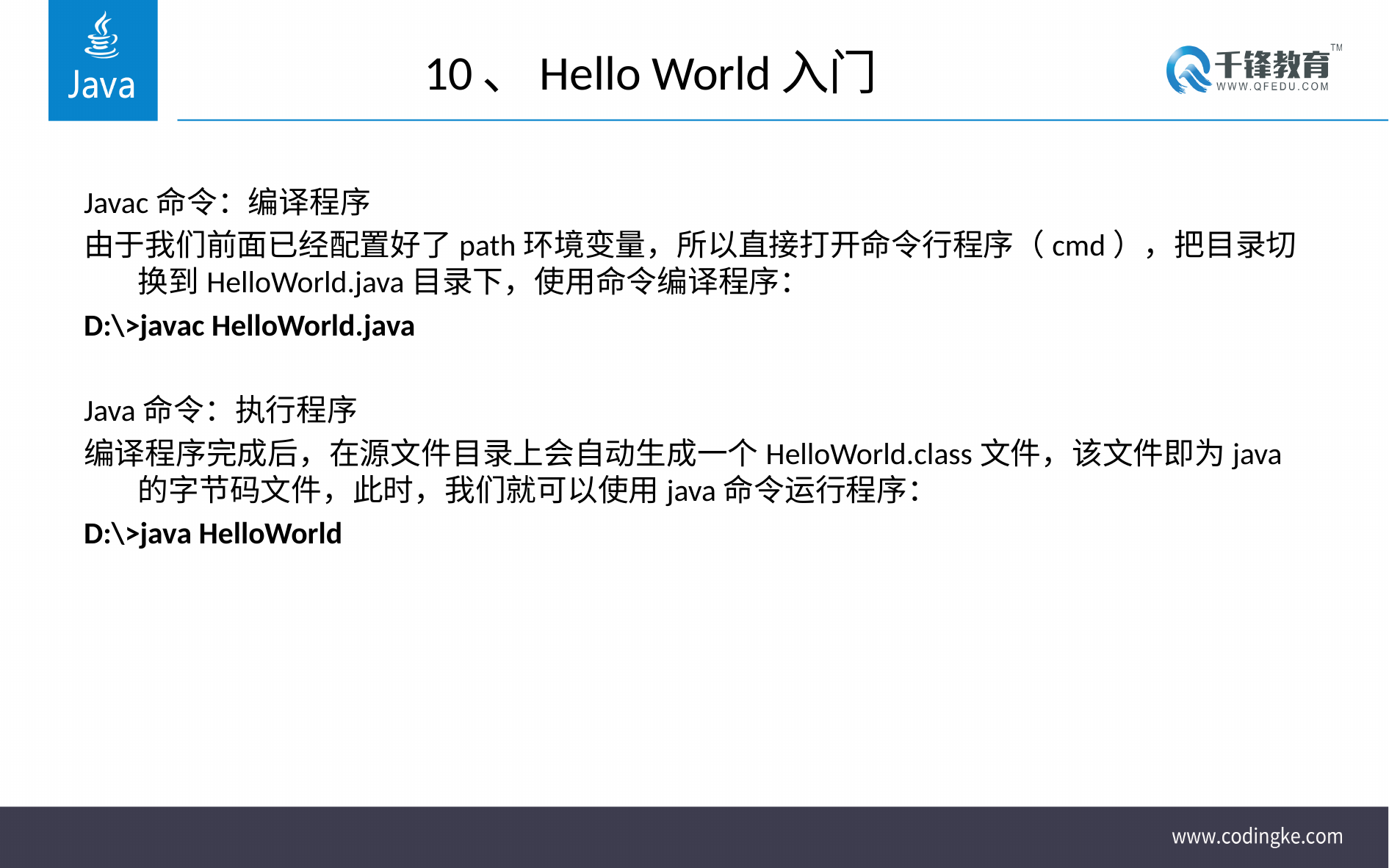

# 10、Hello World入门
Javac命令：编译程序
由于我们前面已经配置好了path环境变量，所以直接打开命令行程序（cmd），把目录切换到HelloWorld.java目录下，使用命令编译程序：
D:\>javac HelloWorld.java

Java命令：执行程序
编译程序完成后，在源文件目录上会自动生成一个HelloWorld.class文件，该文件即为java的字节码文件，此时，我们就可以使用java命令运行程序：
D:\>java HelloWorld